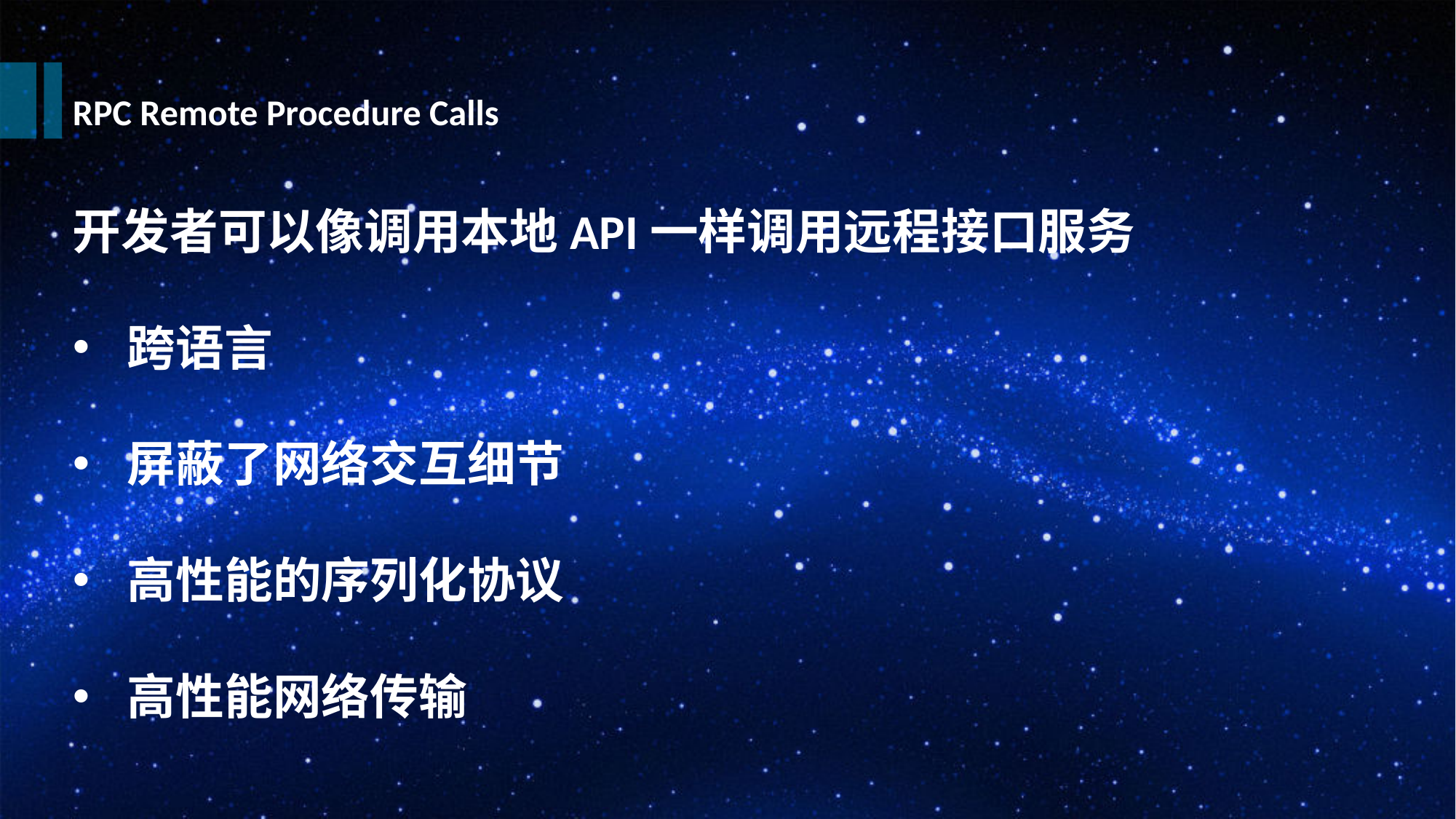

RPC Remote Procedure Calls
开发者可以像调用本地API一样调用远程接口服务

跨语言

屏蔽了网络交互细节

高性能的序列化协议

高性能网络传输